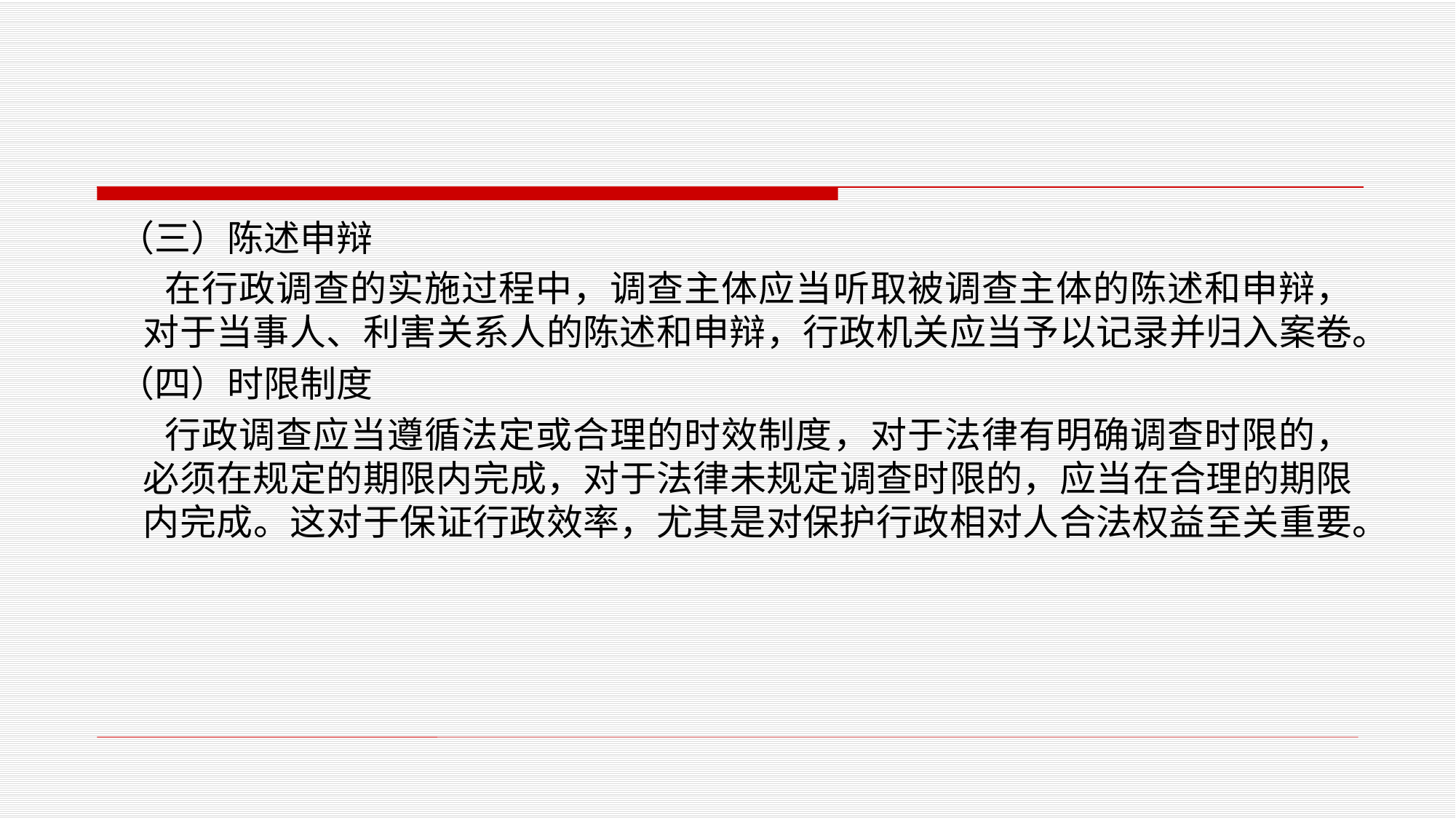

#
 （三）陈述申辩
      在行政调查的实施过程中，调查主体应当听取被调查主体的陈述和申辩，对于当事人、利害关系人的陈述和申辩，行政机关应当予以记录并归入案卷。
 （四）时限制度
      行政调查应当遵循法定或合理的时效制度，对于法律有明确调查时限的，必须在规定的期限内完成，对于法律未规定调查时限的，应当在合理的期限内完成。这对于保证行政效率，尤其是对保护行政相对人合法权益至关重要。